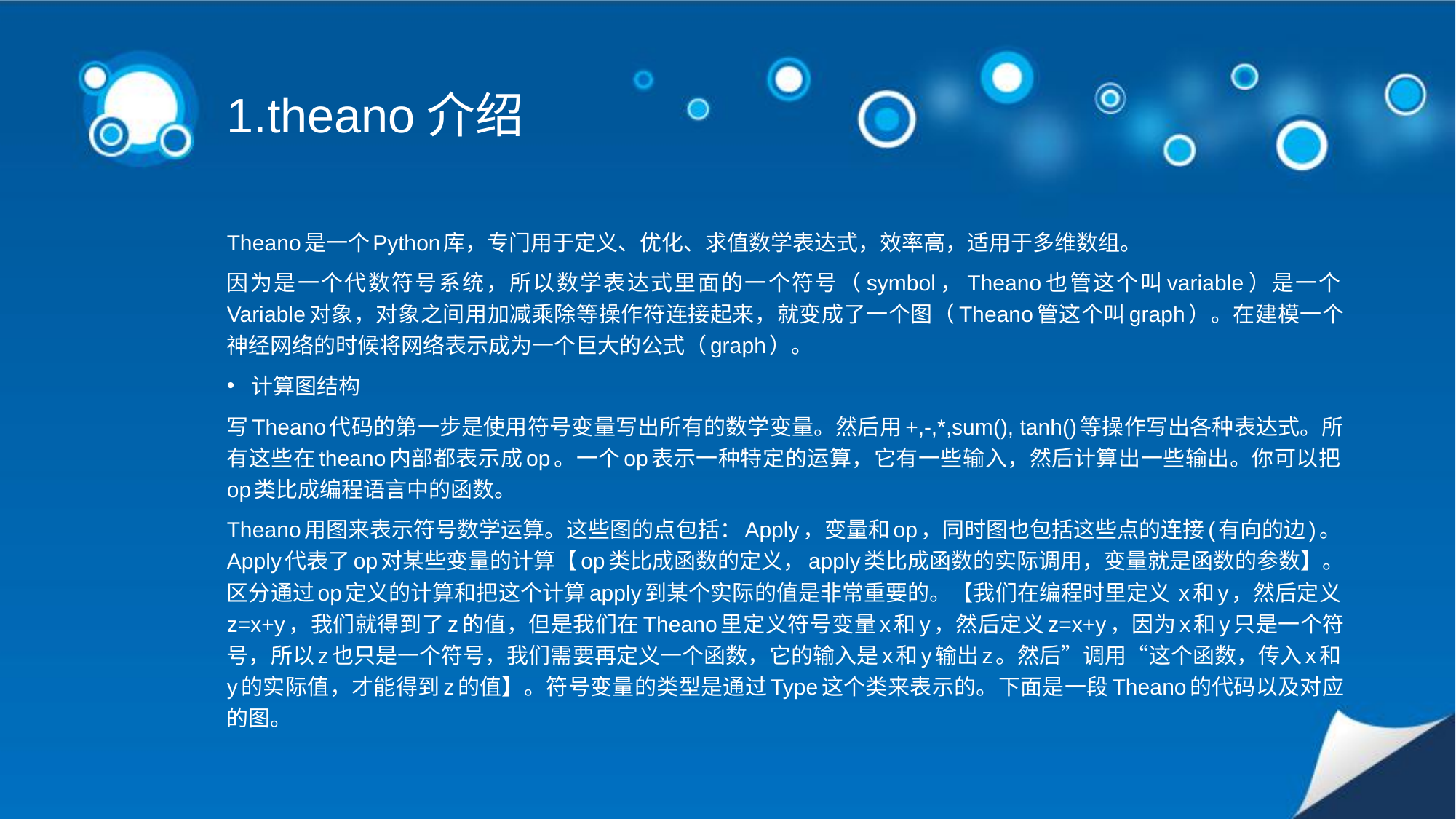

# 1.theano介绍
Theano是一个Python库，专门用于定义、优化、求值数学表达式，效率高，适用于多维数组。
因为是一个代数符号系统，所以数学表达式里面的一个符号（symbol，Theano也管这个叫variable）是一个Variable对象，对象之间用加减乘除等操作符连接起来，就变成了一个图（Theano管这个叫graph）。在建模一个神经网络的时候将网络表示成为一个巨大的公式（graph）。
计算图结构
写Theano代码的第一步是使用符号变量写出所有的数学变量。然后用+,-,*,sum(), tanh()等操作写出各种表达式。所有这些在theano内部都表示成op。一个op表示一种特定的运算，它有一些输入，然后计算出一些输出。你可以把op类比成编程语言中的函数。
Theano用图来表示符号数学运算。这些图的点包括：Apply，变量和op，同时图也包括这些点的连接(有向的边)。Apply代表了op对某些变量的计算【op类比成函数的定义，apply类比成函数的实际调用，变量就是函数的参数】。区分通过op定义的计算和把这个计算apply到某个实际的值是非常重要的。【我们在编程时里定义 x和y，然后定义z=x+y，我们就得到了z的值，但是我们在Theano里定义符号变量x和y，然后定义z=x+y，因为x和y只是一个符号，所以z也只是一个符号，我们需要再定义一个函数，它的输入是x和y输出z。然后”调用“这个函数，传入x和y的实际值，才能得到z的值】。符号变量的类型是通过Type这个类来表示的。下面是一段Theano的代码以及对应的图。